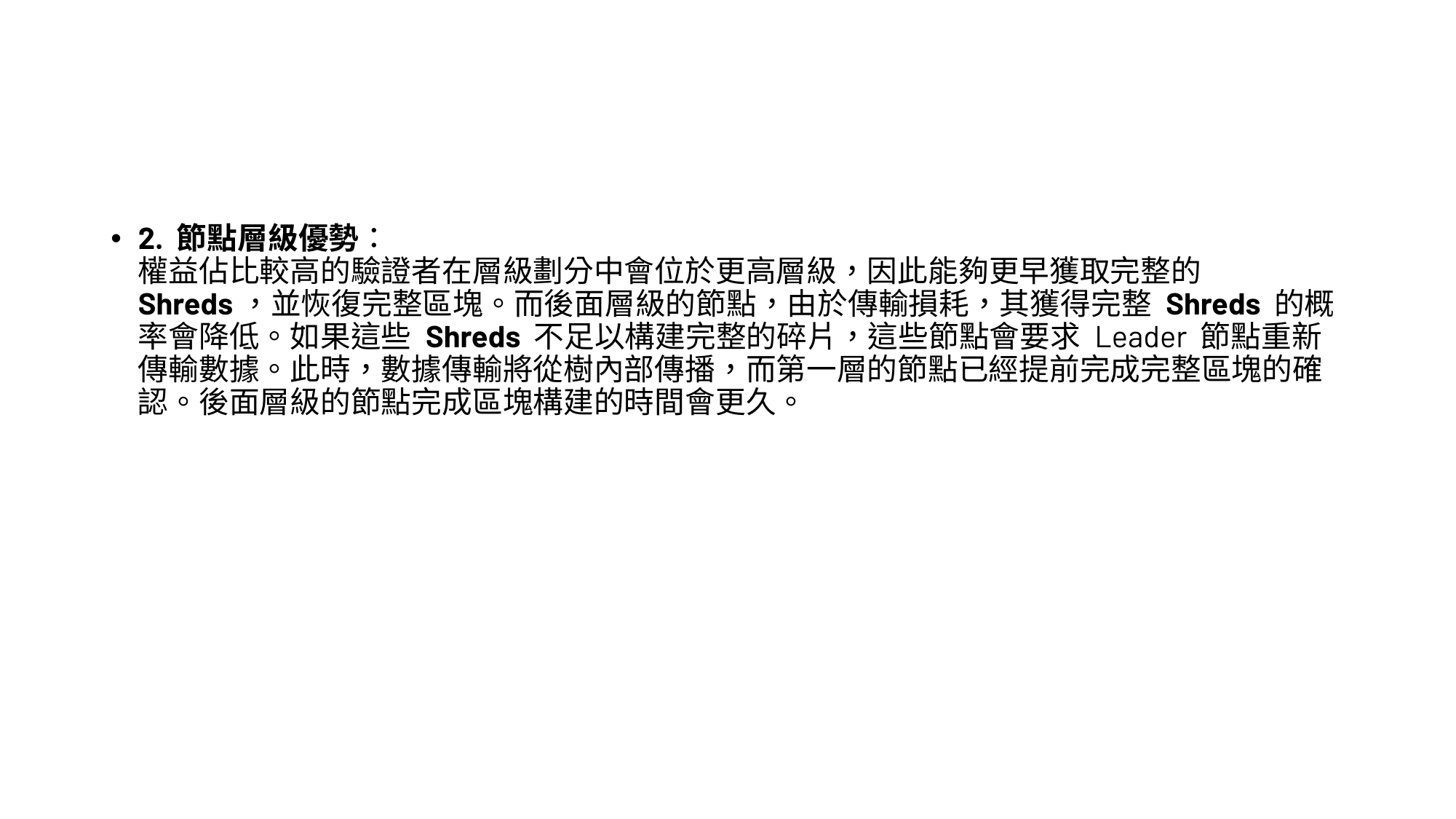

#
2. 節點層級優勢：
權益佔比較高的驗證者在層級劃分中會位於更高層級，因此能夠更早獲取完整的 Shreds，並恢復完整區塊。而後面層級的節點，由於傳輸損耗，其獲得完整 Shreds 的概率會降低。如果這些 Shreds 不足以構建完整的碎片，這些節點會要求 Leader 節點重新傳輸數據。此時，數據傳輸將從樹內部傳播，而第一層的節點已經提前完成完整區塊的確認。後面層級的節點完成區塊構建的時間會更久。